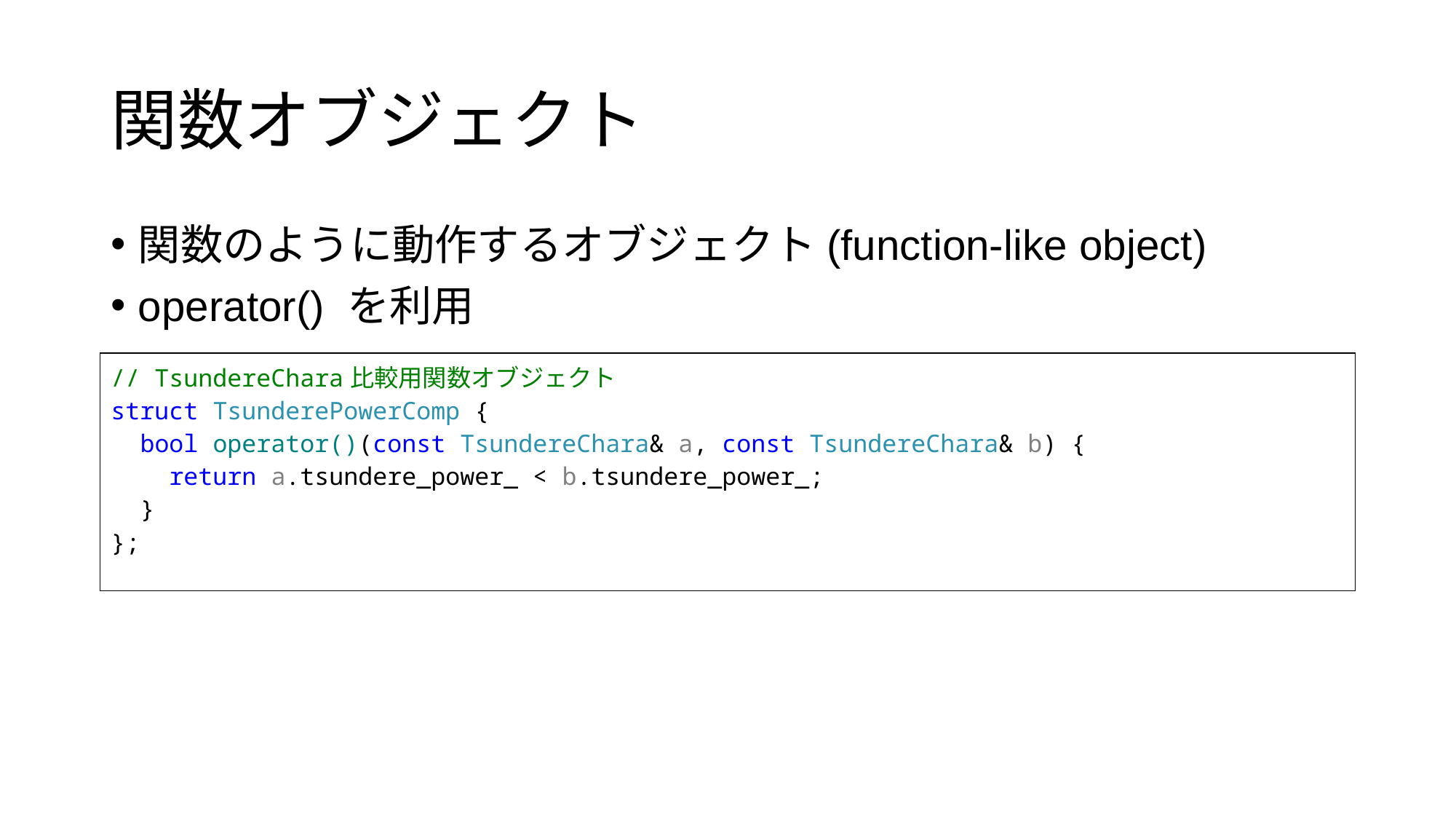

# 関数オブジェクト
関数のように動作するオブジェクト(function-like object)
operator() を利用
| // TsundereChara比較用関数オブジェクト struct TsunderePowerComp { bool operator()(const TsundereChara& a, const TsundereChara& b) { return a.tsundere\_power\_ < b.tsundere\_power\_; } }; |
| --- |